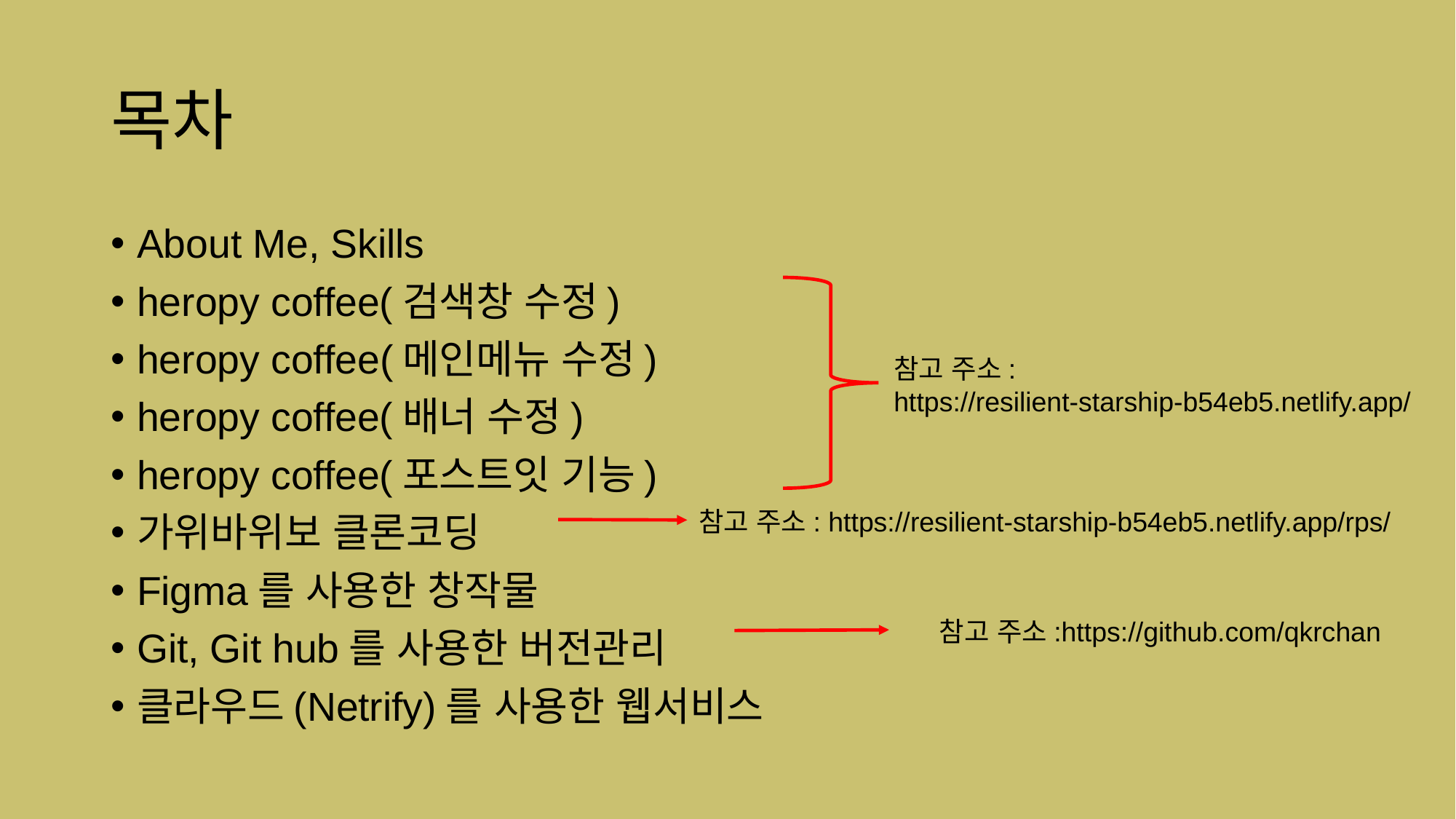

# 목차
About Me, Skills
heropy coffee(검색창 수정)
heropy coffee(메인메뉴 수정)
heropy coffee(배너 수정)
heropy coffee(포스트잇 기능)
가위바위보 클론코딩
Figma를 사용한 창작물
Git, Git hub를 사용한 버전관리
클라우드(Netrify)를 사용한 웹서비스

참고 주소:
https://resilient-starship-b54eb5.netlify.app/
참고 주소: https://resilient-starship-b54eb5.netlify.app/rps/
참고 주소:https://github.com/qkrchan